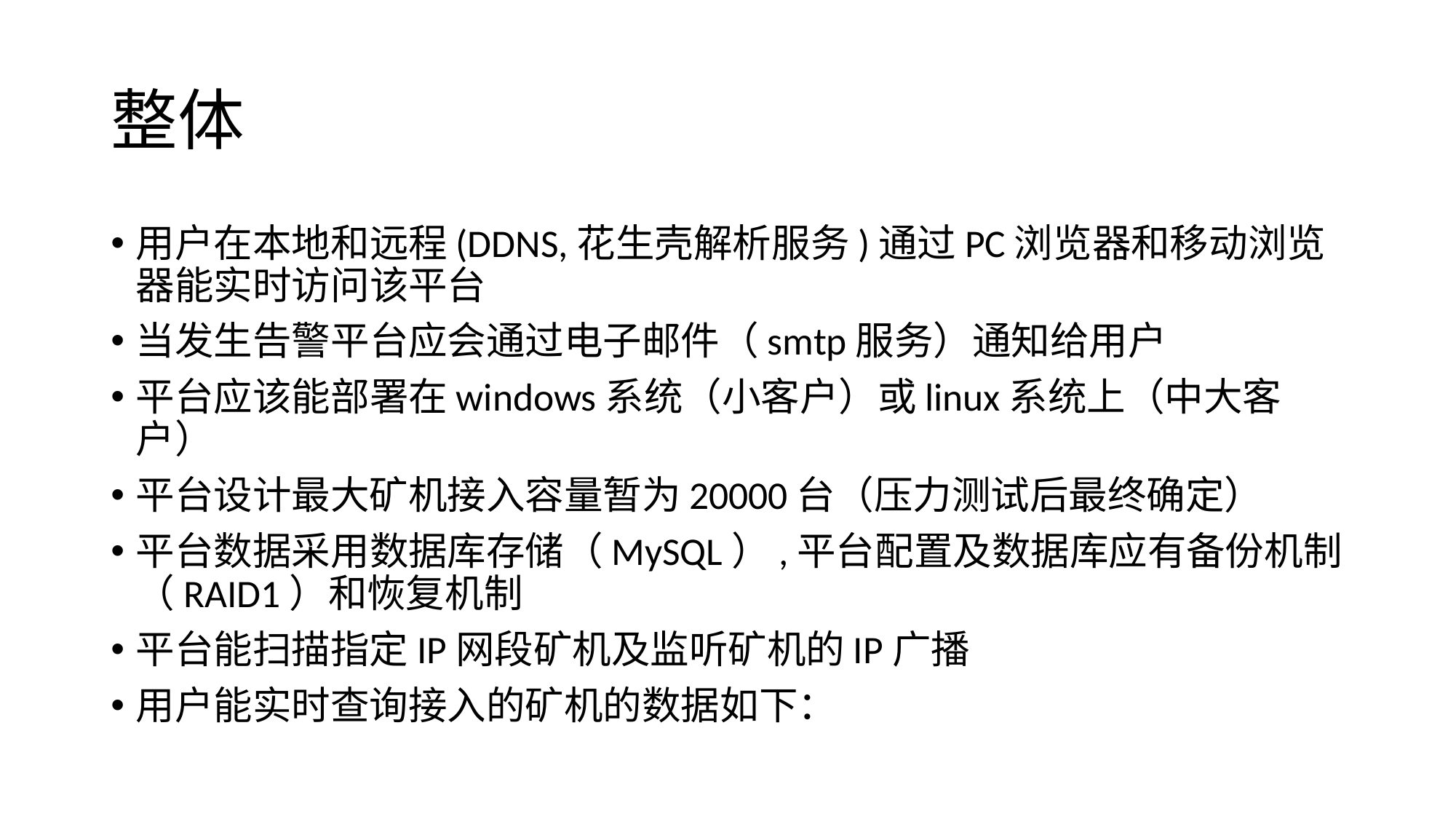

# 整体
用户在本地和远程(DDNS,花生壳解析服务)通过PC浏览器和移动浏览器能实时访问该平台
当发生告警平台应会通过电子邮件（smtp服务）通知给用户
平台应该能部署在windows系统（小客户）或linux系统上（中大客户）
平台设计最大矿机接入容量暂为20000台（压力测试后最终确定）
平台数据采用数据库存储（MySQL）,平台配置及数据库应有备份机制（RAID1）和恢复机制
平台能扫描指定IP网段矿机及监听矿机的IP广播
用户能实时查询接入的矿机的数据如下：